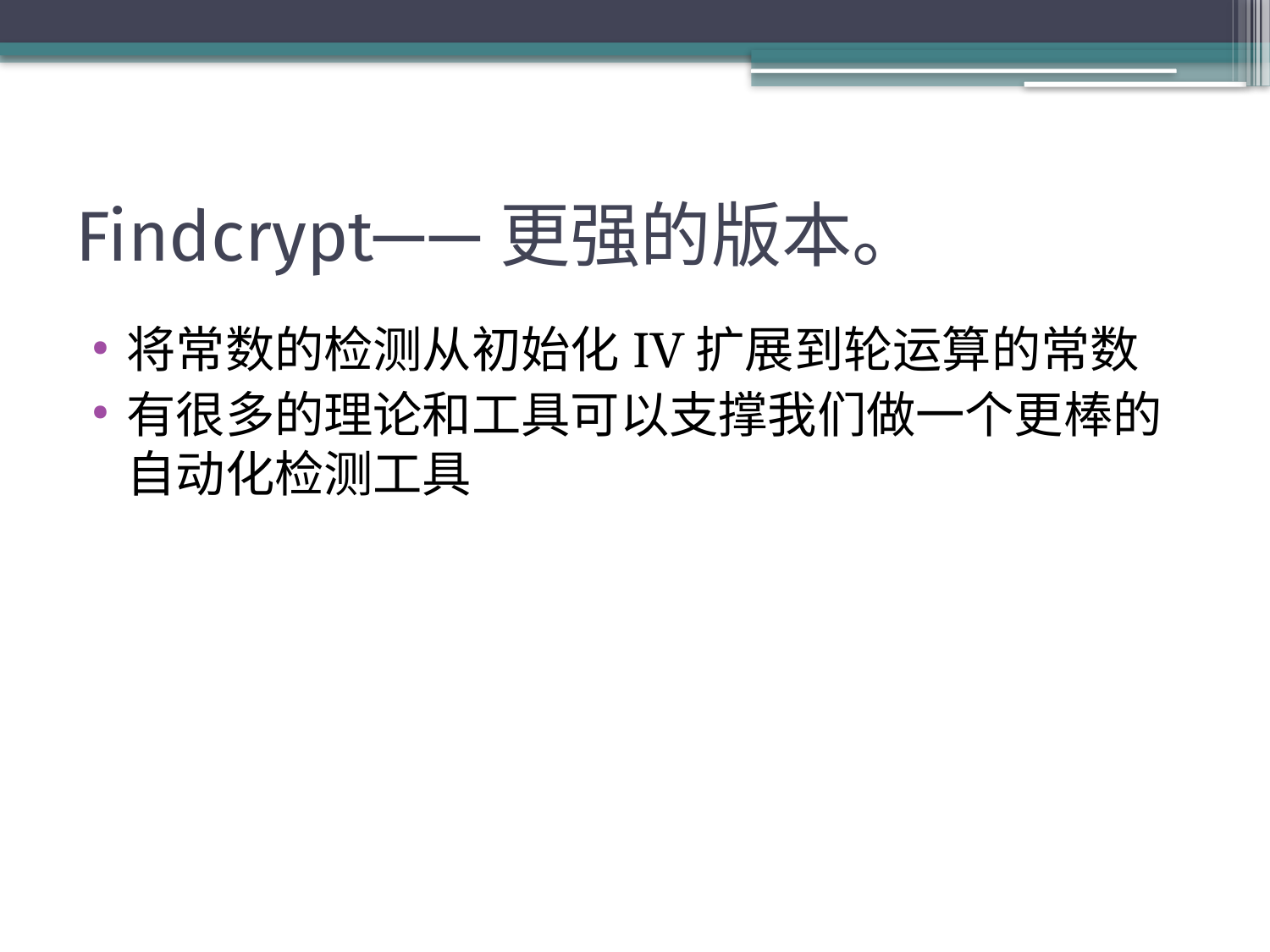

# Findcrypt——更强的版本。
将常数的检测从初始化IV扩展到轮运算的常数
有很多的理论和工具可以支撑我们做一个更棒的自动化检测工具